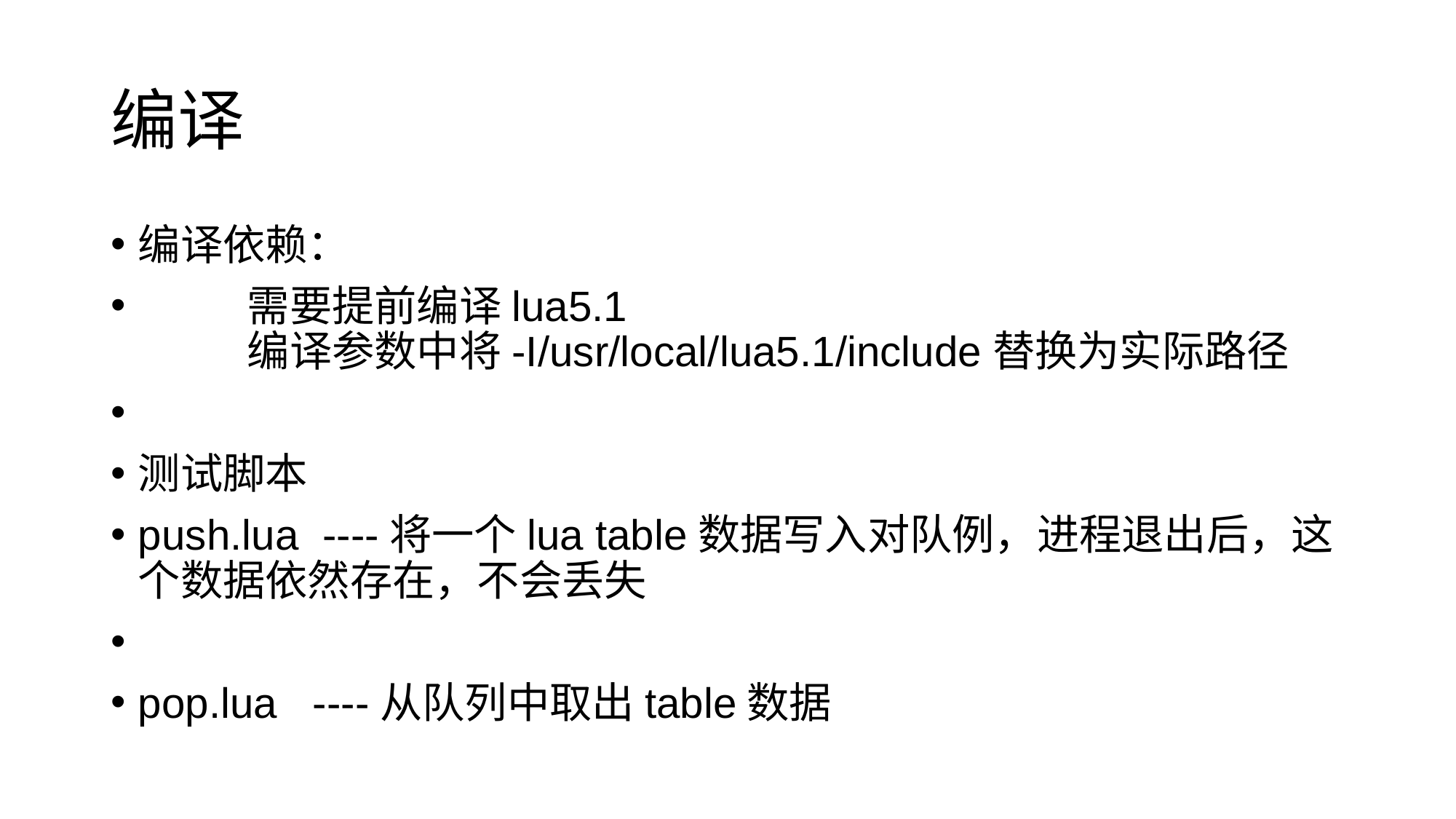

# 编译
编译依赖：
	需要提前编译lua5.1
	编译参数中将-I/usr/local/lua5.1/include替换为实际路径

测试脚本
push.lua  ----将一个lua table数据写入对队例，进程退出后，这个数据依然存在，不会丢失

pop.lua   ----从队列中取出table数据